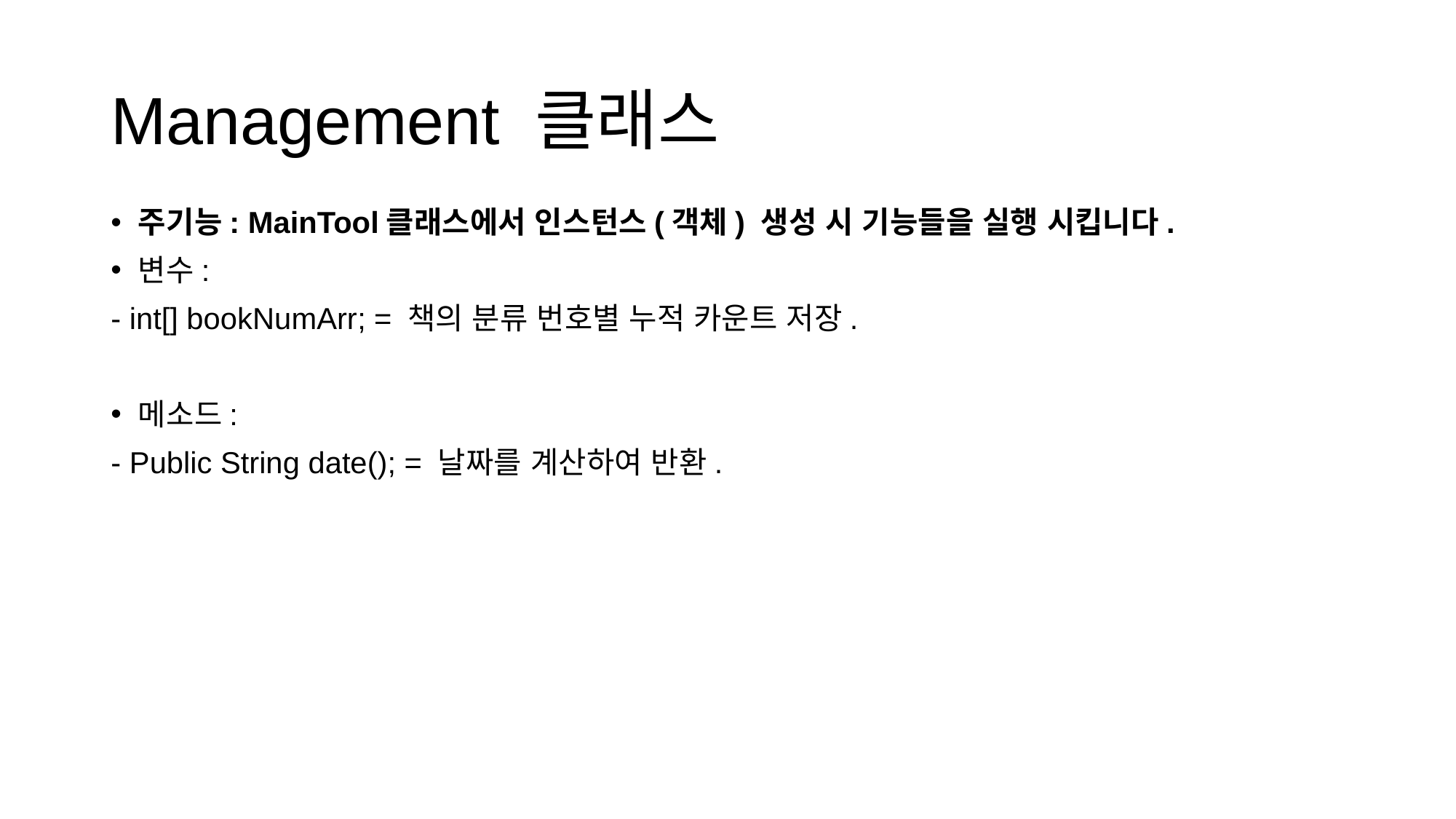

# Management 클래스
주기능: MainTool클래스에서 인스턴스(객체) 생성 시 기능들을 실행 시킵니다.
변수:
- int[] bookNumArr; = 책의 분류 번호별 누적 카운트 저장.

메소드:
- Public String date(); = 날짜를 계산하여 반환.